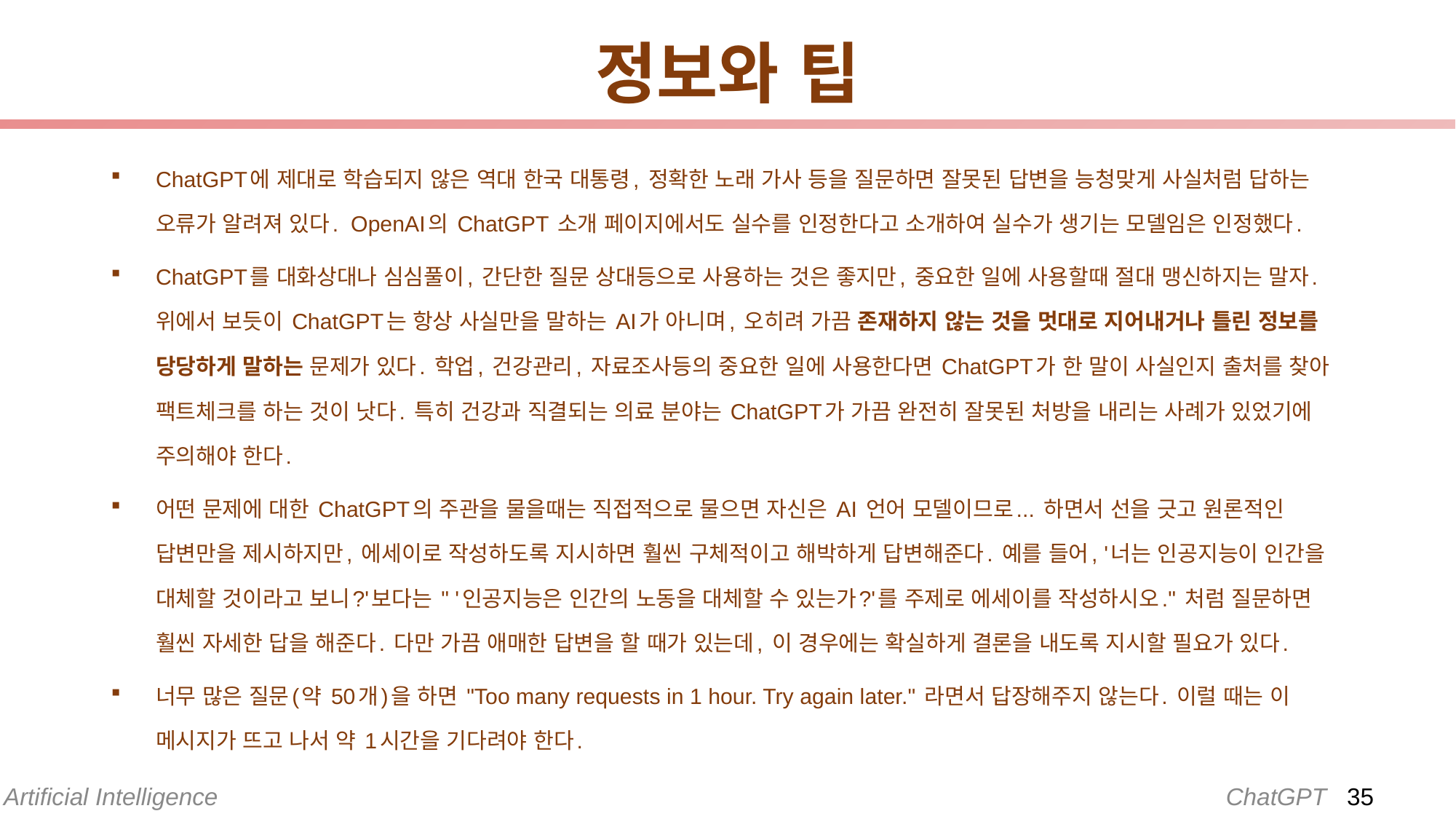

# 정보와 팁
ChatGPT에 제대로 학습되지 않은 역대 한국 대통령, 정확한 노래 가사 등을 질문하면 잘못된 답변을 능청맞게 사실처럼 답하는 오류가 알려져 있다.  OpenAI의 ChatGPT 소개 페이지에서도 실수를 인정한다고 소개하여 실수가 생기는 모델임은 인정했다.
ChatGPT를 대화상대나 심심풀이, 간단한 질문 상대등으로 사용하는 것은 좋지만, 중요한 일에 사용할때 절대 맹신하지는 말자. 위에서 보듯이 ChatGPT는 항상 사실만을 말하는 AI가 아니며, 오히려 가끔 존재하지 않는 것을 멋대로 지어내거나 틀린 정보를 당당하게 말하는 문제가 있다. 학업, 건강관리, 자료조사등의 중요한 일에 사용한다면 ChatGPT가 한 말이 사실인지 출처를 찾아 팩트체크를 하는 것이 낫다. 특히 건강과 직결되는 의료 분야는 ChatGPT가 가끔 완전히 잘못된 처방을 내리는 사례가 있었기에 주의해야 한다.
어떤 문제에 대한 ChatGPT의 주관을 물을때는 직접적으로 물으면 자신은 AI 언어 모델이므로... 하면서 선을 긋고 원론적인 답변만을 제시하지만, 에세이로 작성하도록 지시하면 훨씬 구체적이고 해박하게 답변해준다. 예를 들어, '너는 인공지능이 인간을 대체할 것이라고 보니?'보다는 " '인공지능은 인간의 노동을 대체할 수 있는가?'를 주제로 에세이를 작성하시오." 처럼 질문하면 훨씬 자세한 답을 해준다. 다만 가끔 애매한 답변을 할 때가 있는데, 이 경우에는 확실하게 결론을 내도록 지시할 필요가 있다.
너무 많은 질문(약 50개)을 하면 "Too many requests in 1 hour. Try again later." 라면서 답장해주지 않는다. 이럴 때는 이 메시지가 뜨고 나서 약 1시간을 기다려야 한다.